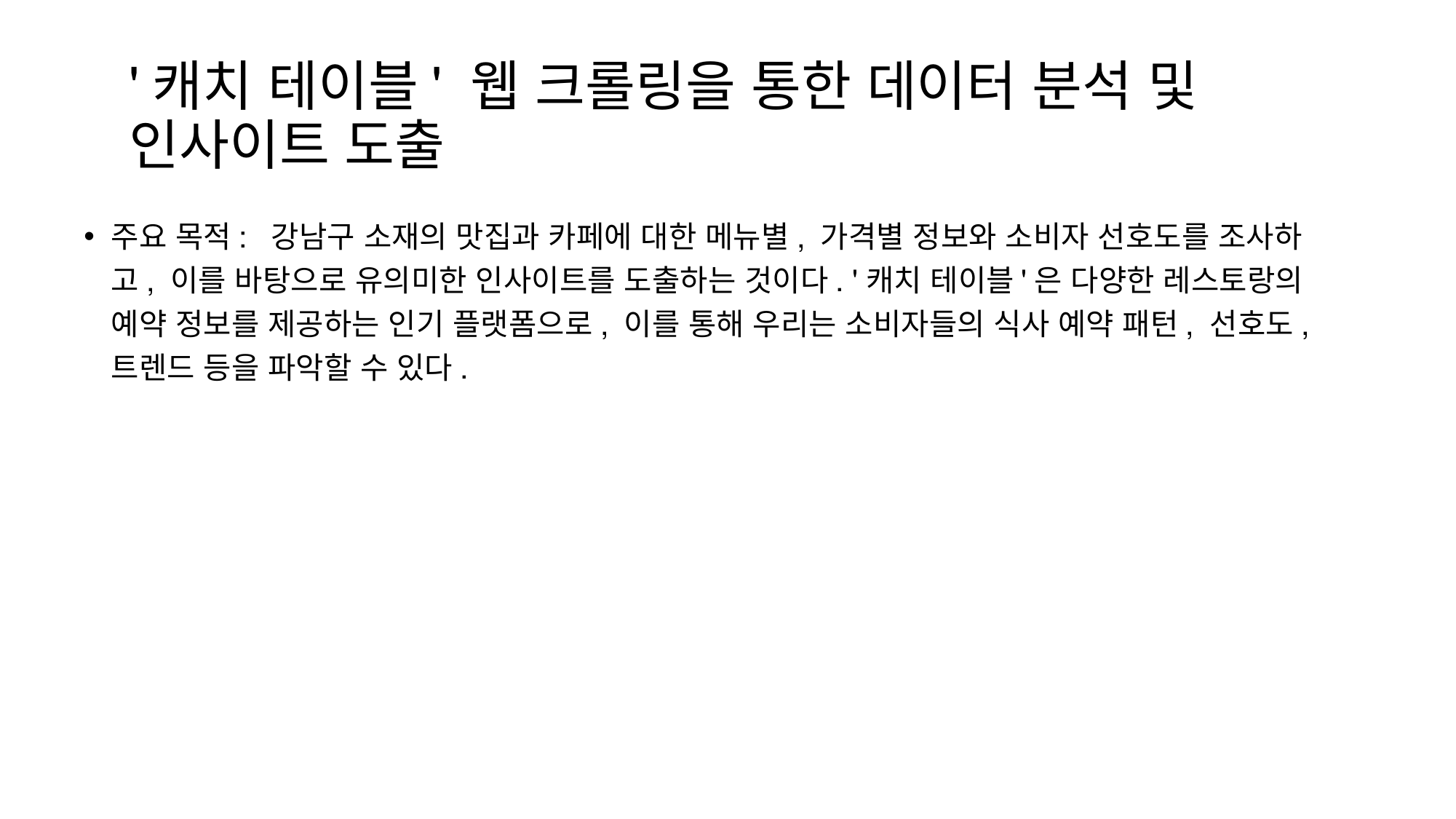

# '캐치 테이블' 웹 크롤링을 통한 데이터 분석 및 인사이트 도출
주요 목적:  강남구 소재의 맛집과 카페에 대한 메뉴별, 가격별 정보와 소비자 선호도를 조사하고, 이를 바탕으로 유의미한 인사이트를 도출하는 것이다. '캐치 테이블'은 다양한 레스토랑의 예약 정보를 제공하는 인기 플랫폼으로, 이를 통해 우리는 소비자들의 식사 예약 패턴, 선호도, 트렌드 등을 파악할 수 있다.